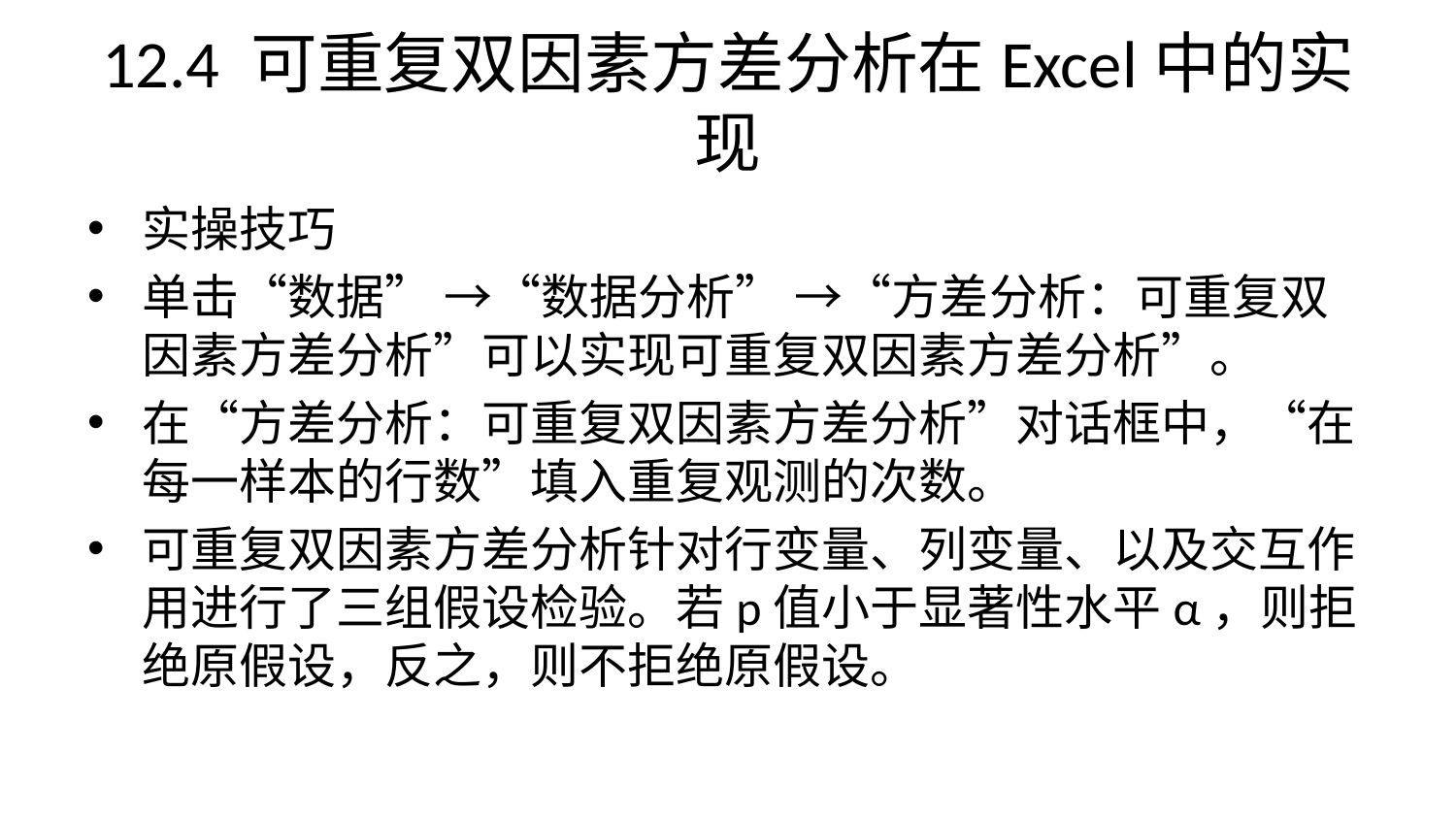

# 12.4 可重复双因素方差分析在Excel中的实现
实操技巧
单击“数据” →“数据分析” →“方差分析：可重复双因素方差分析”可以实现可重复双因素方差分析”。
在“方差分析：可重复双因素方差分析”对话框中，“在每一样本的行数”填入重复观测的次数。
可重复双因素方差分析针对行变量、列变量、以及交互作用进行了三组假设检验。若p值小于显著性水平α，则拒绝原假设，反之，则不拒绝原假设。